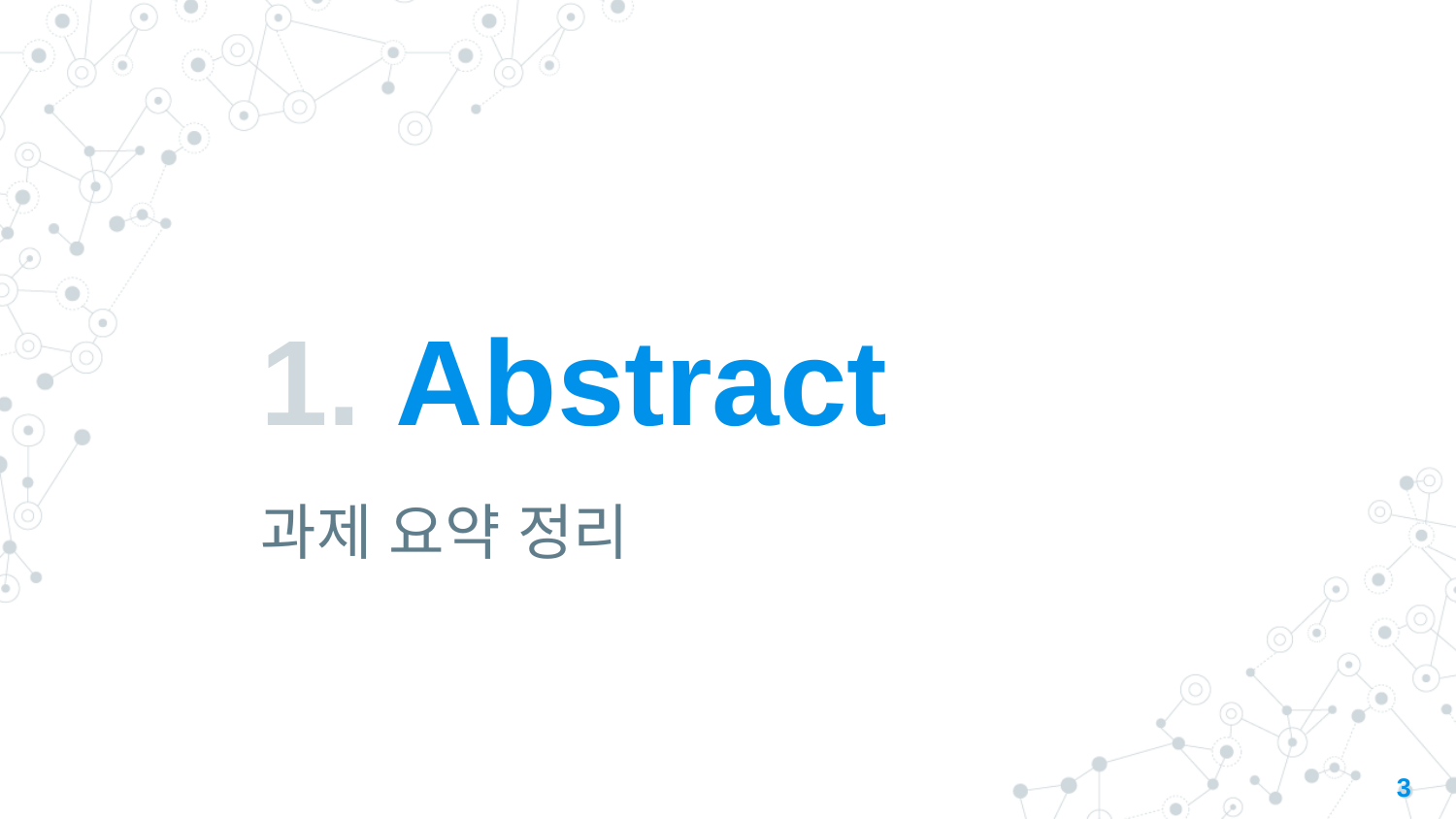

# 1. Abstract
과제 요약 정리
3